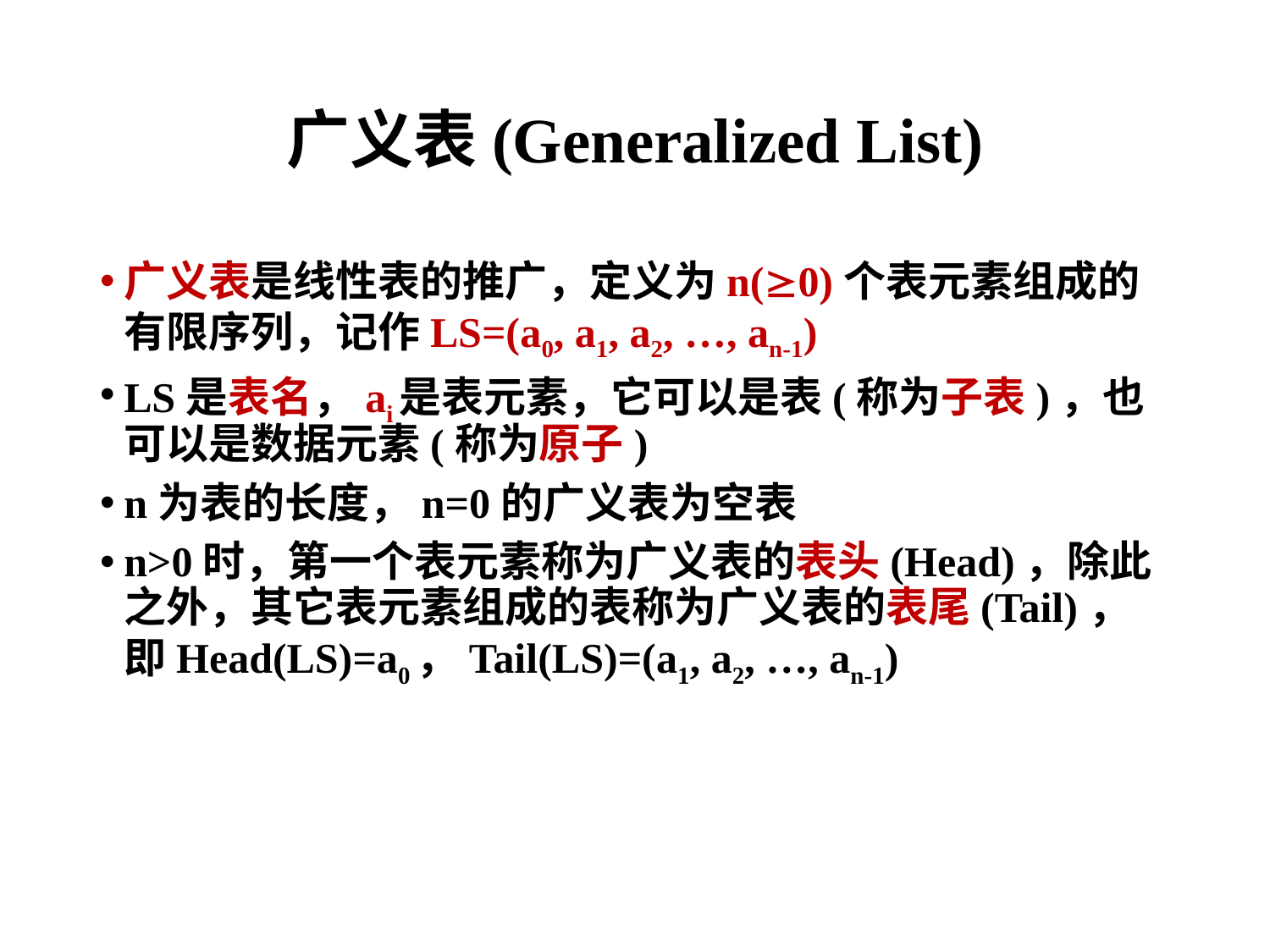

# 广义表(Generalized List)
广义表是线性表的推广，定义为n(≥0)个表元素组成的有限序列，记作LS=(a0, a1, a2, …, an-1)
LS是表名，ai是表元素，它可以是表(称为子表)，也可以是数据元素(称为原子)
n为表的长度，n=0的广义表为空表
n>0时，第一个表元素称为广义表的表头(Head)，除此之外，其它表元素组成的表称为广义表的表尾(Tail)，即Head(LS)=a0，Tail(LS)=(a1, a2, …, an-1)